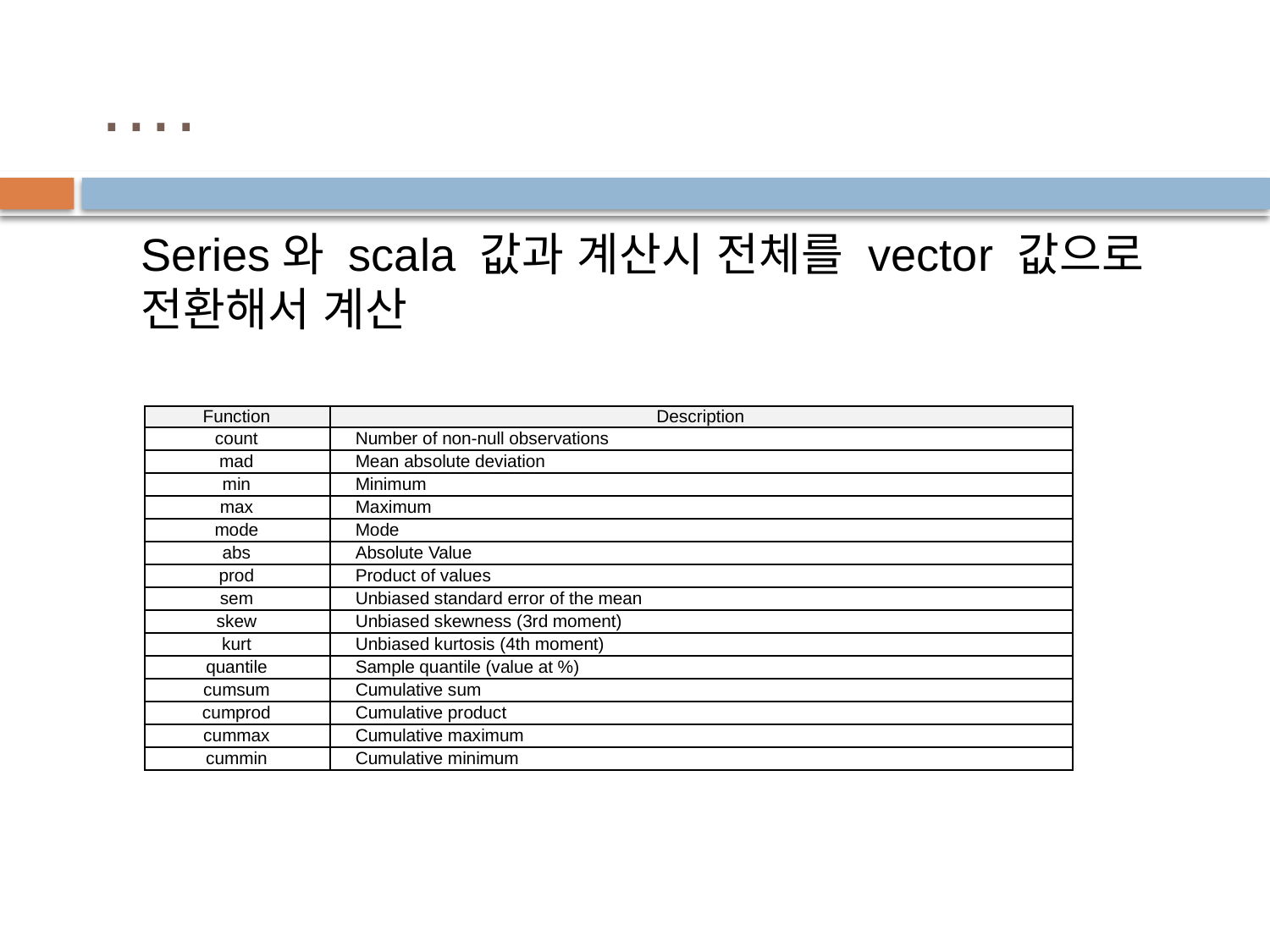

# ….
Series와 scala 값과 계산시 전체를 vector 값으로 전환해서 계산

| Function | Description |
| --- | --- |
| count | Number of non-null observations |
| mad | Mean absolute deviation |
| min | Minimum |
| max | Maximum |
| mode | Mode |
| abs | Absolute Value |
| prod | Product of values |
| sem | Unbiased standard error of the mean |
| skew | Unbiased skewness (3rd moment) |
| kurt | Unbiased kurtosis (4th moment) |
| quantile | Sample quantile (value at %) |
| cumsum | Cumulative sum |
| cumprod | Cumulative product |
| cummax | Cumulative maximum |
| cummin | Cumulative minimum |